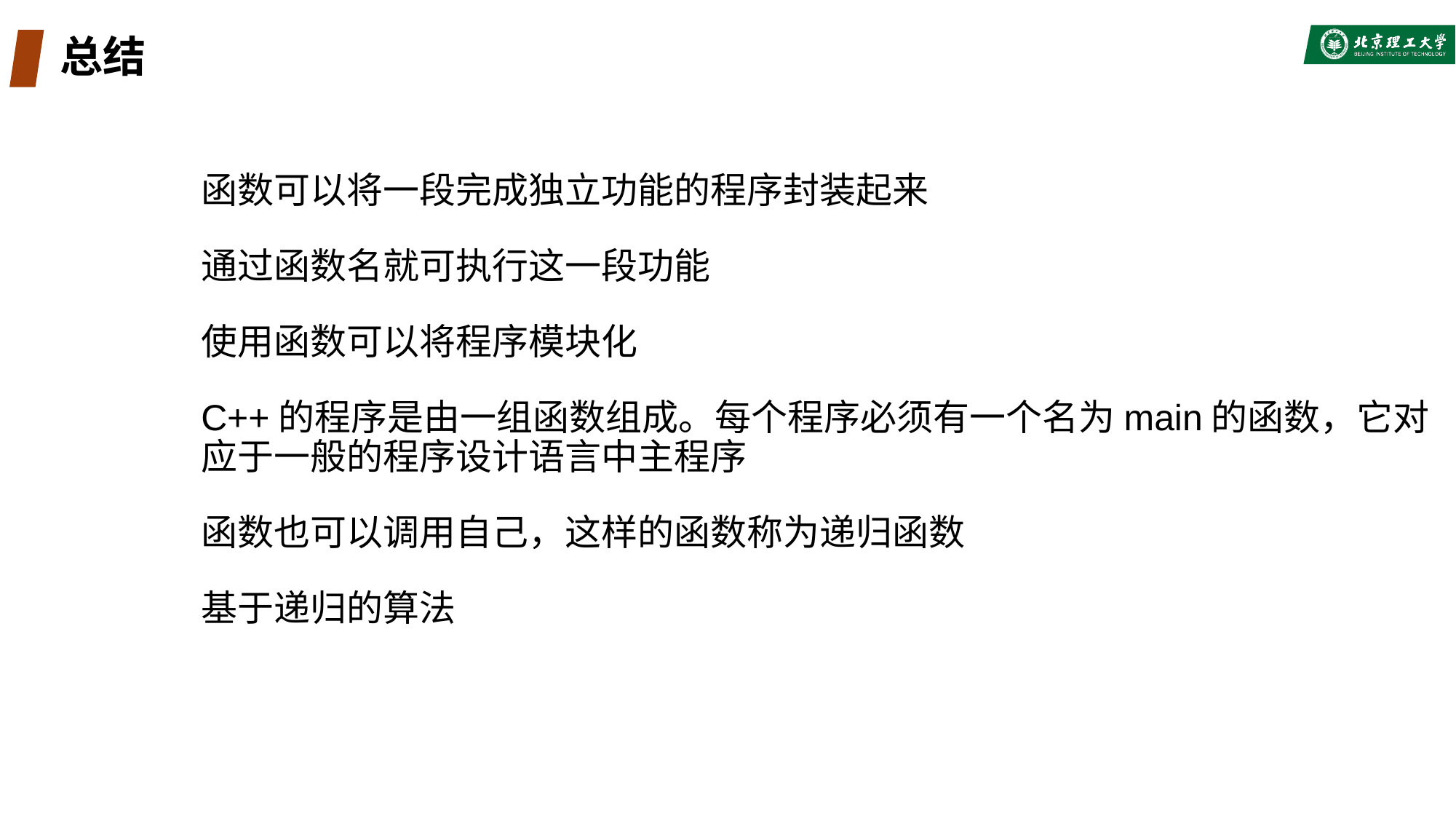

# 总结
函数可以将一段完成独立功能的程序封装起来
通过函数名就可执行这一段功能
使用函数可以将程序模块化
C++的程序是由一组函数组成。每个程序必须有一个名为main的函数，它对应于一般的程序设计语言中主程序
函数也可以调用自己，这样的函数称为递归函数
基于递归的算法